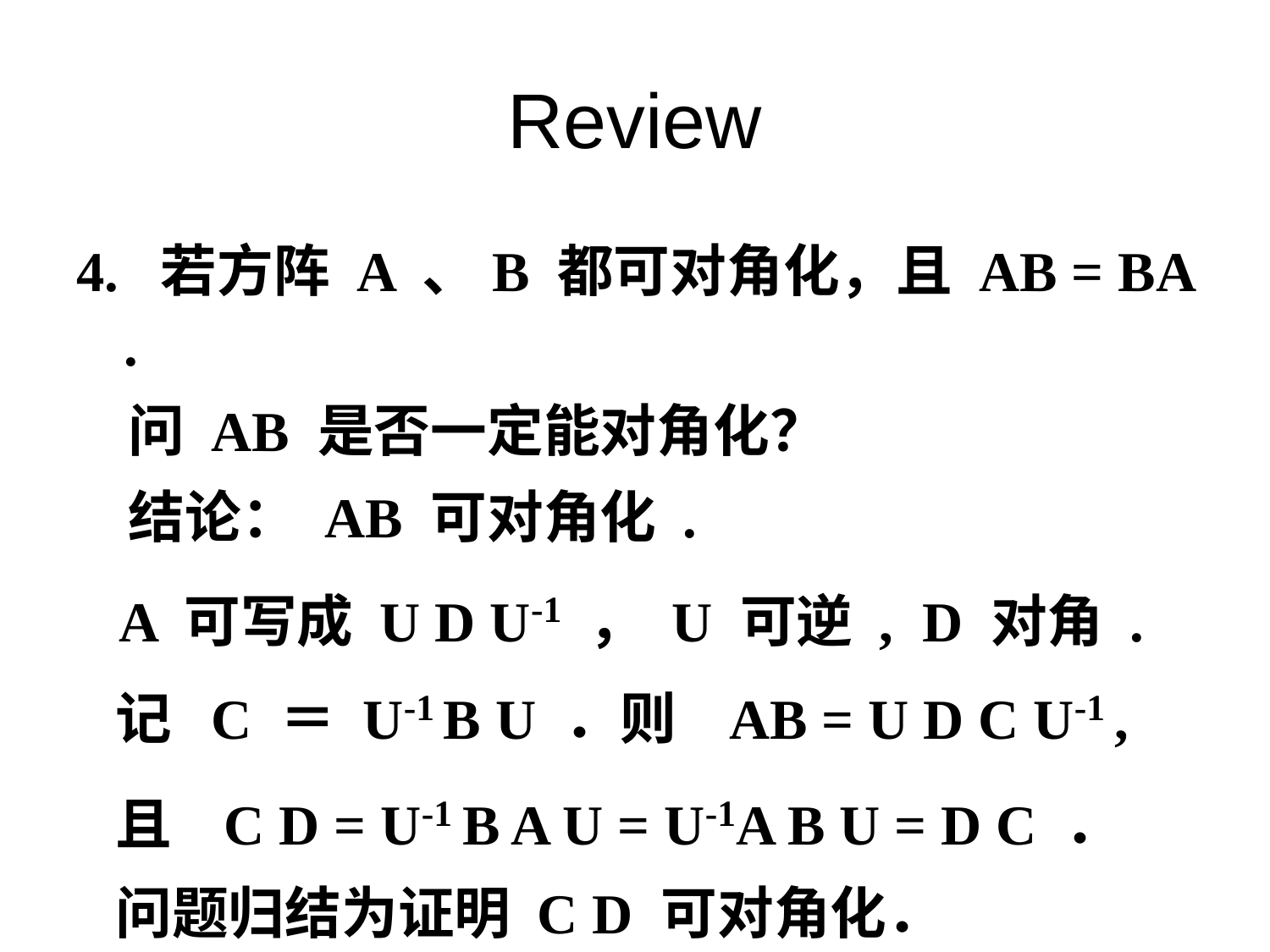

# Review
4.  若方阵 A 、B 都可对角化，且 AB = BA .
   问 AB 是否一定能对角化？
   结论： AB 可对角化 .
   A 可写成 U D U-1 ， U 可逆 ,  D 对角 .
  记  C ＝ U-1 B U ．则   AB = U D C U-1 ,
  且   C D = U-1 B A U = U-1A B U = D C ．
  问题归结为证明 C D 可对角化．